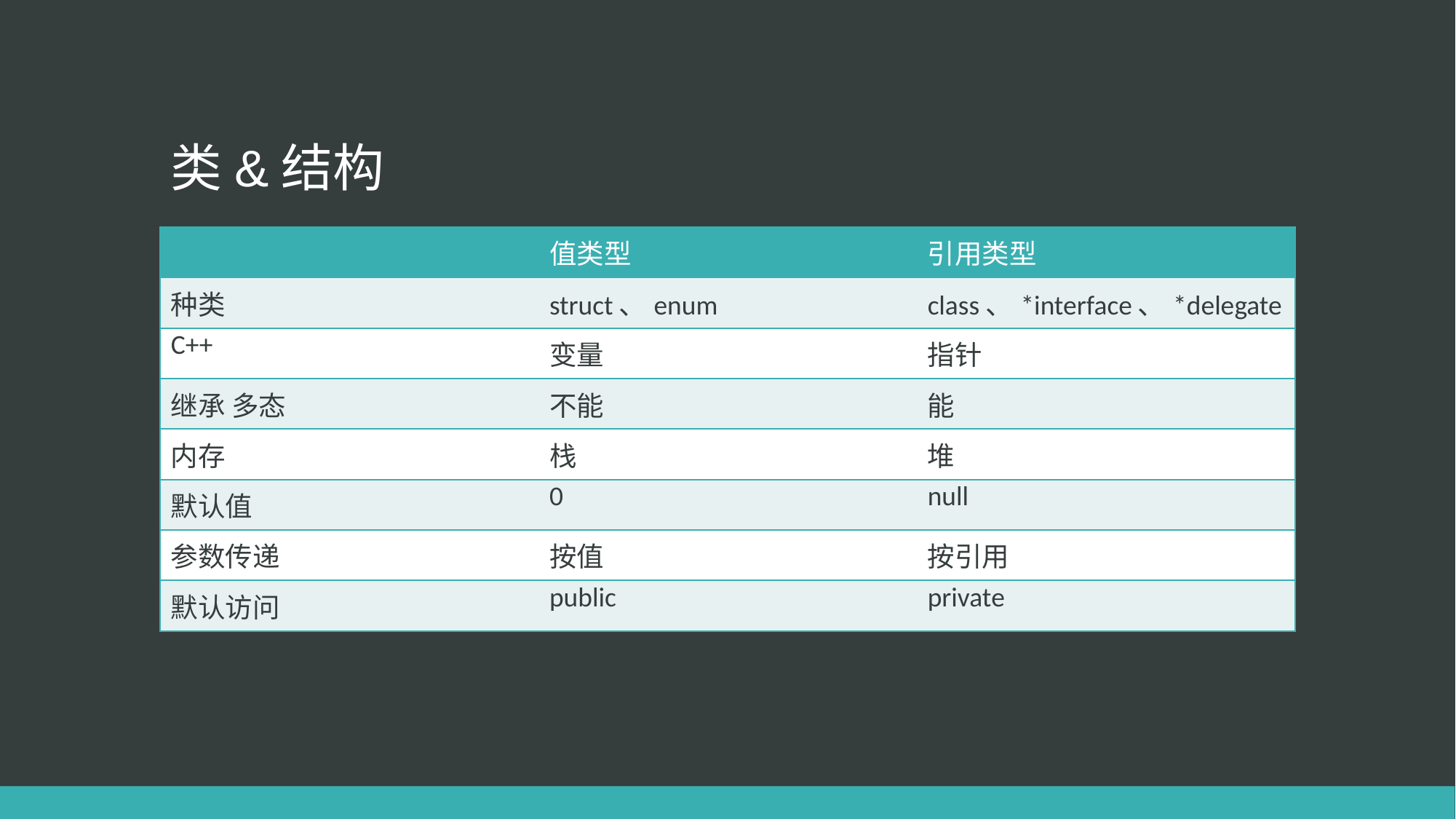

# 类&结构
|  | 值类型 | 引用类型 |
| --- | --- | --- |
| 种类 | struct、enum | class、\*interface、\*delegate |
| C++ | 变量 | 指针 |
| 继承 多态 | 不能 | 能 |
| 内存 | 栈 | 堆 |
| 默认值 | 0 | null |
| 参数传递 | 按值 | 按引用 |
| 默认访问 | public | private |